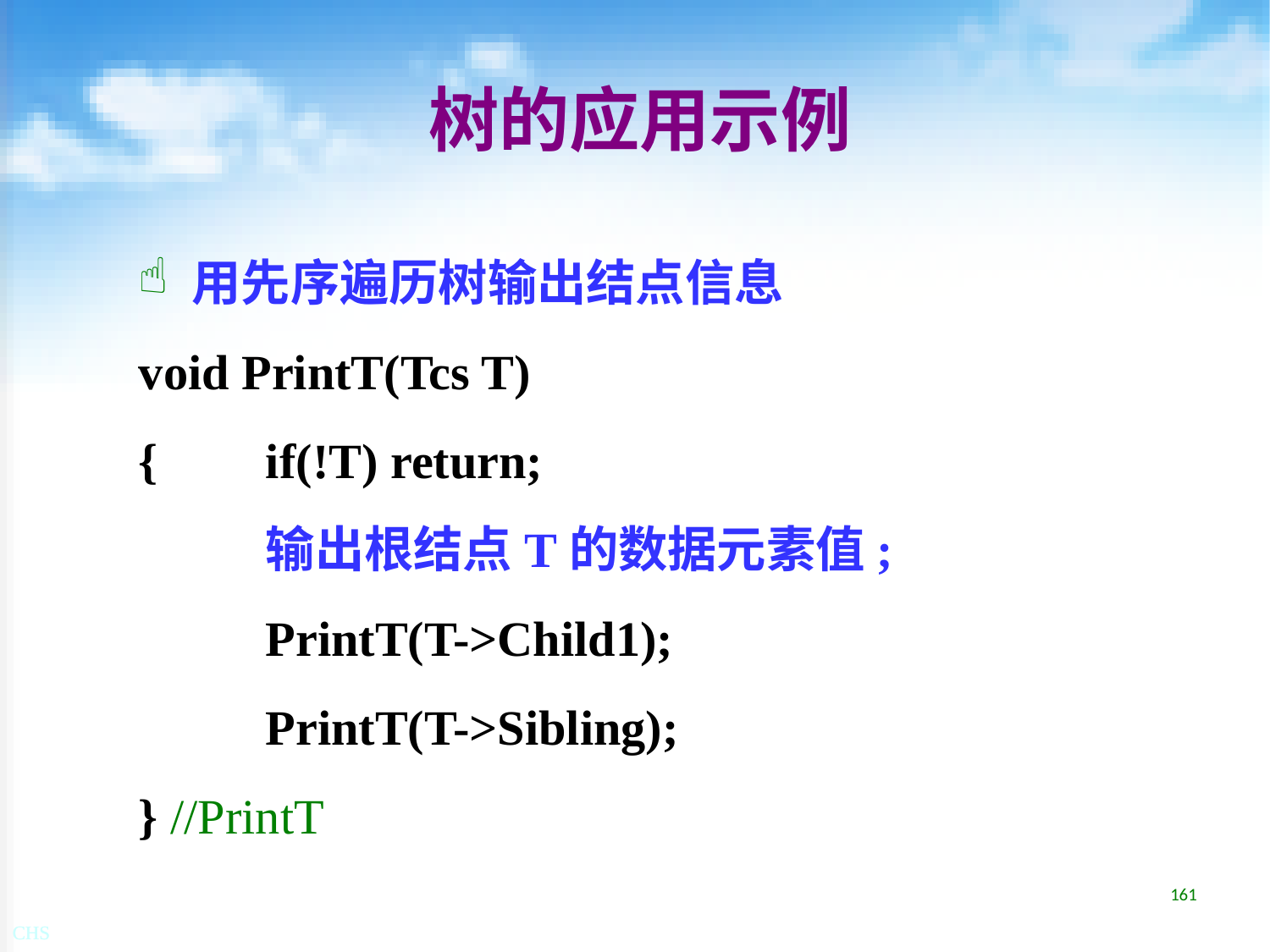

# 树的应用示例
 用先序遍历树输出结点信息
void PrintT(Tcs T)
{	if(!T) return;
	输出根结点T的数据元素值;
	PrintT(T->Child1);
	PrintT(T->Sibling);
} //PrintT
161